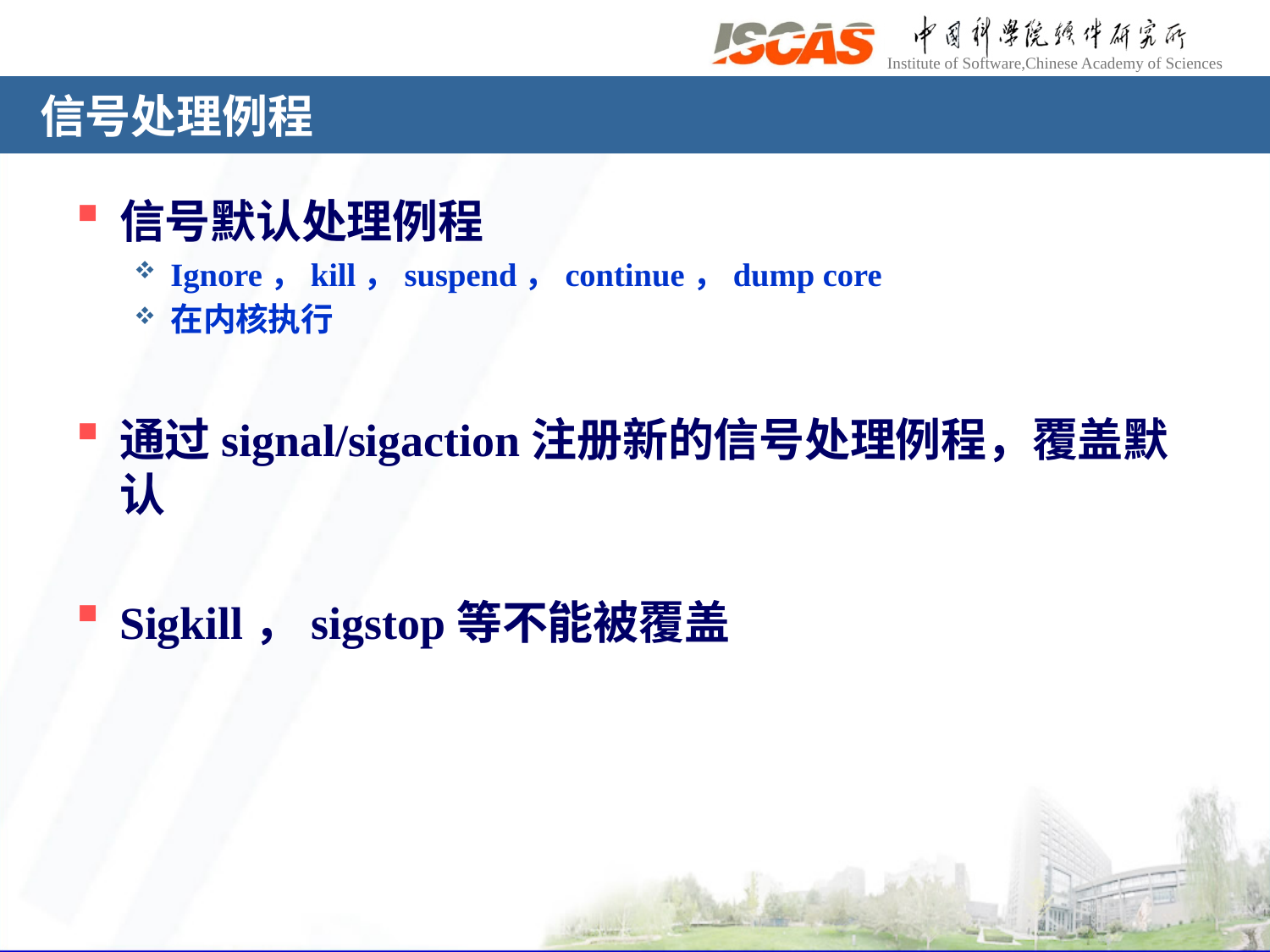

# 信号处理例程
信号默认处理例程
Ignore，kill，suspend，continue，dump core
在内核执行

通过signal/sigaction注册新的信号处理例程，覆盖默认

Sigkill，sigstop等不能被覆盖